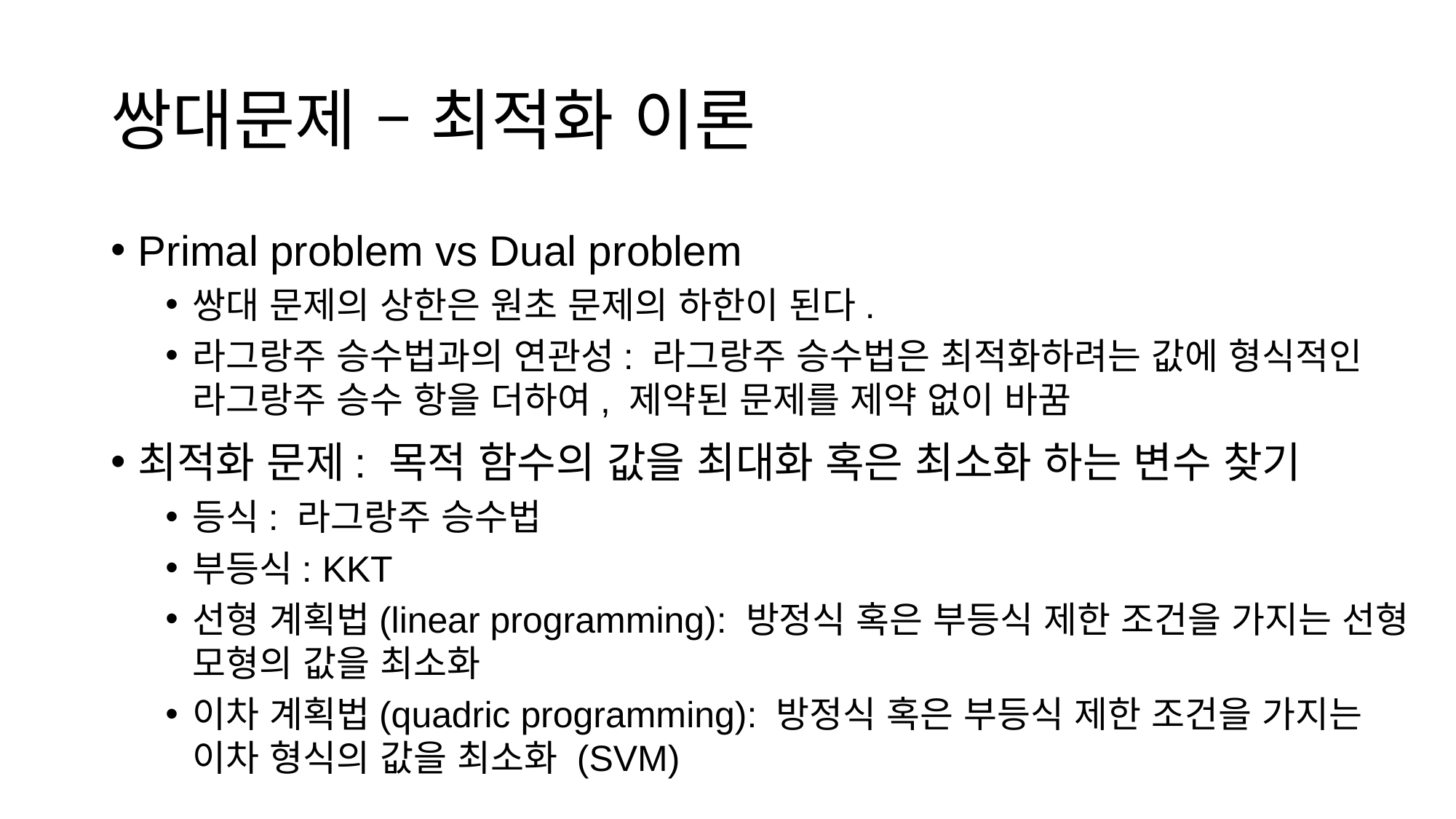

# 쌍대문제 – 최적화 이론
Primal problem vs Dual problem
쌍대 문제의 상한은 원초 문제의 하한이 된다.
라그랑주 승수법과의 연관성: 라그랑주 승수법은 최적화하려는 값에 형식적인 라그랑주 승수 항을 더하여, 제약된 문제를 제약 없이 바꿈
최적화 문제: 목적 함수의 값을 최대화 혹은 최소화 하는 변수 찾기
등식: 라그랑주 승수법
부등식: KKT
선형 계획법(linear programming): 방정식 혹은 부등식 제한 조건을 가지는 선형 모형의 값을 최소화
이차 계획법(quadric programming): 방정식 혹은 부등식 제한 조건을 가지는 이차 형식의 값을 최소화 (SVM)